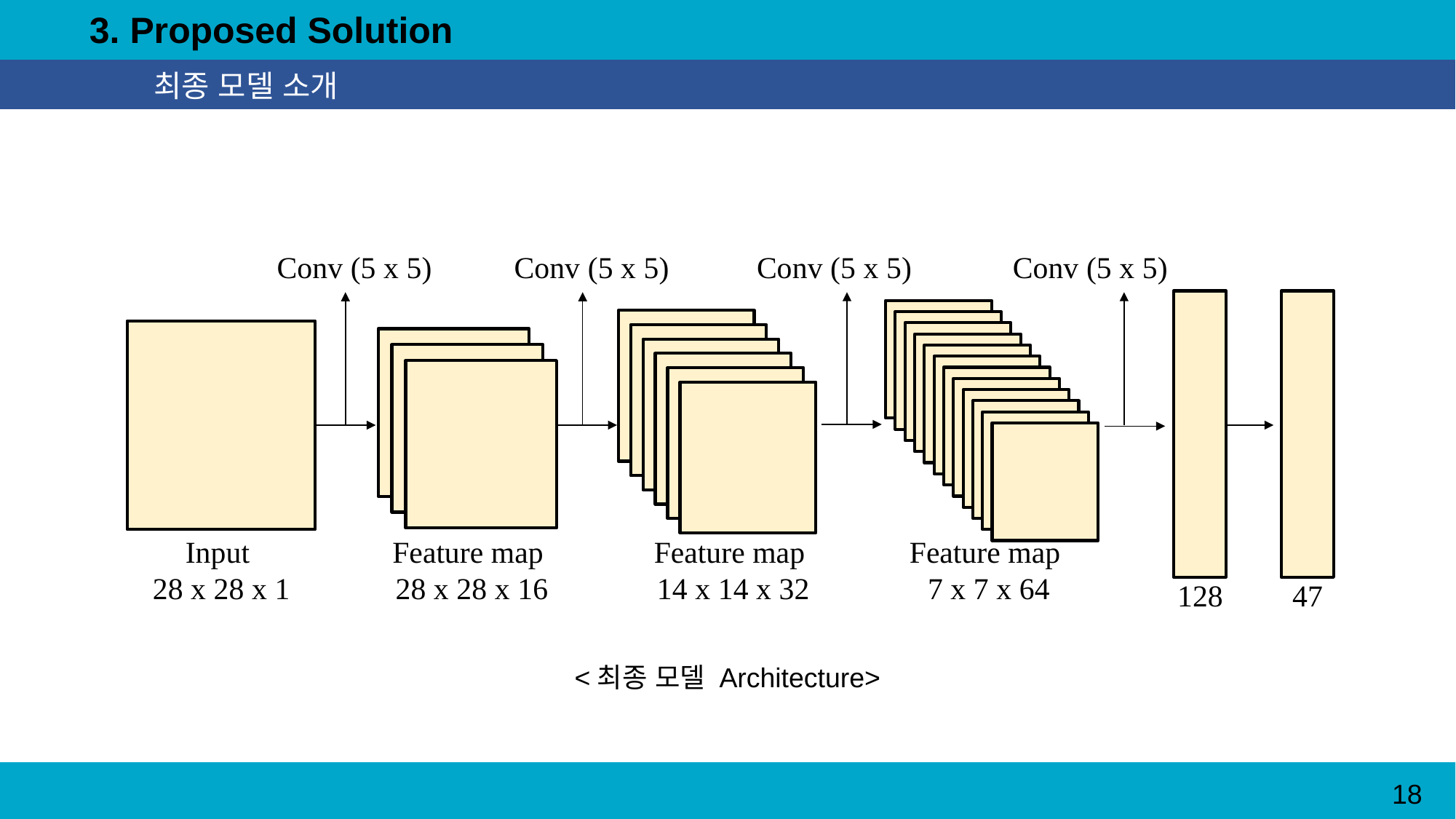

3. Proposed Solution

최종 모델 소개
Conv (5 x 5)
Conv (5 x 5)
Conv (5 x 5)

Input
28 x 28 x 1
Feature map
 28 x 28 x 16
Feature map
 14 x 14 x 32
Feature map
 7 x 7 x 64
128
47
Conv (5 x 5)

<최종 모델 Architecture>